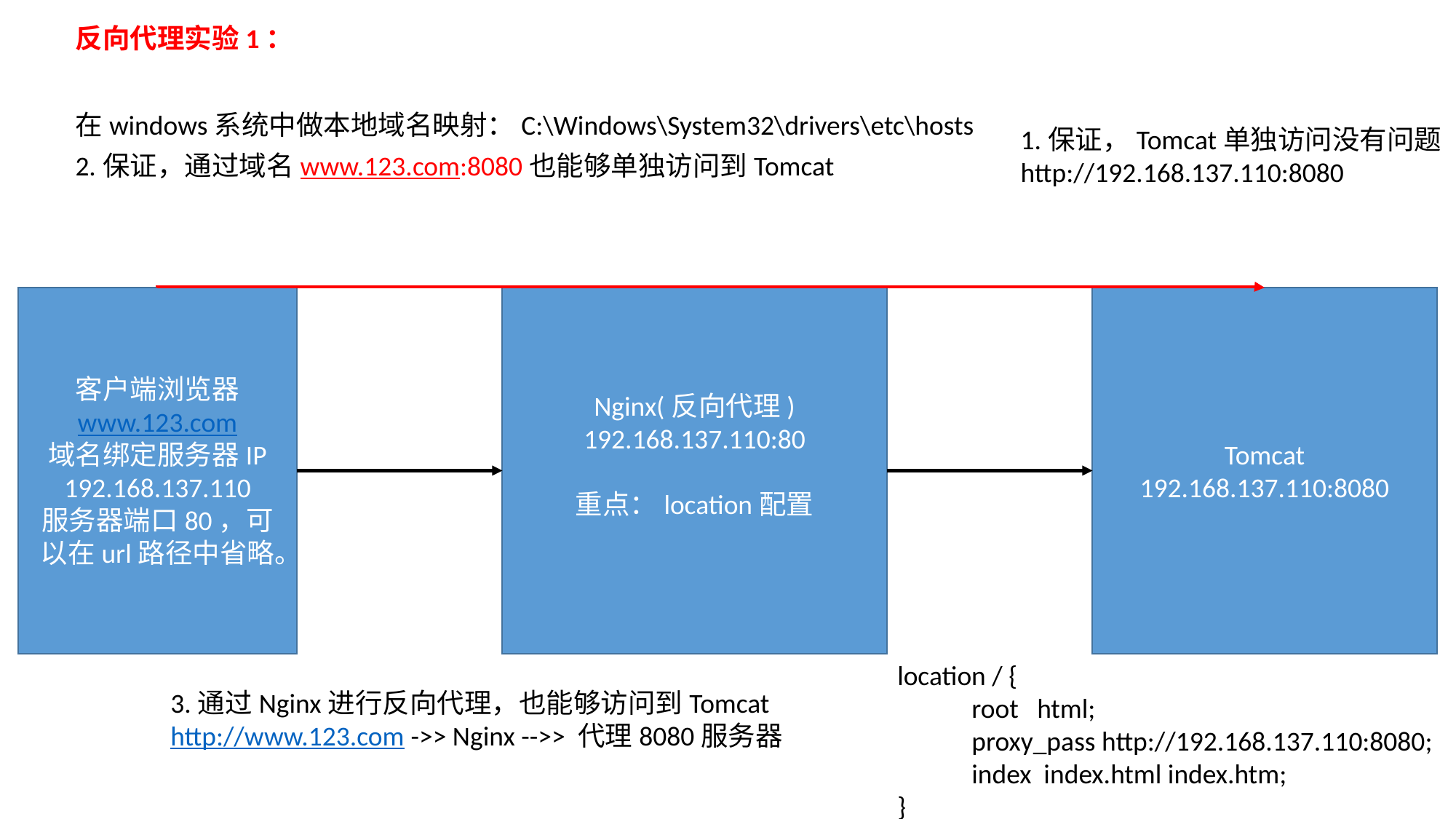

反向代理实验1：
在windows系统中做本地域名映射：C:\Windows\System32\drivers\etc\hosts
1.保证，Tomcat单独访问没有问题
http://192.168.137.110:8080
2.保证，通过域名www.123.com:8080也能够单独访问到Tomcat
客户端浏览器
www.123.com
域名绑定服务器IP
192.168.137.110
服务器端口80，可以在url路径中省略。
Nginx(反向代理)
192.168.137.110:80

重点：location配置

Tomcat
192.168.137.110:8080
location / {
            root   html;
            proxy_pass http://192.168.137.110:8080;
            index  index.html index.htm;
}
3.通过Nginx进行反向代理，也能够访问到Tomcat
http://www.123.com ->> Nginx -->> 代理8080服务器